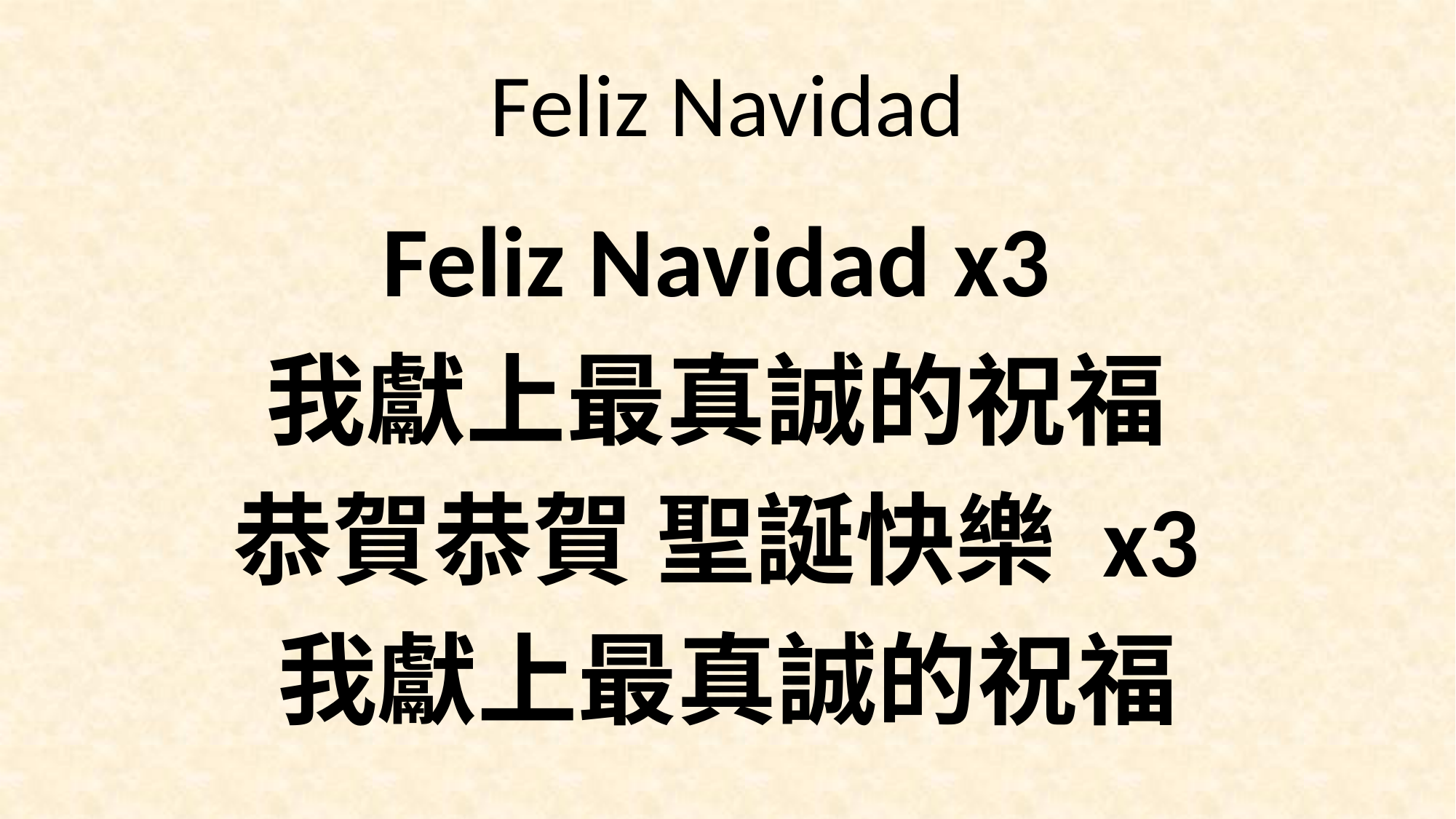

# Feliz Navidad
Feliz Navidad x3
我獻上最真誠的祝福
恭賀恭賀 聖誕快樂 x3
我獻上最真誠的祝福